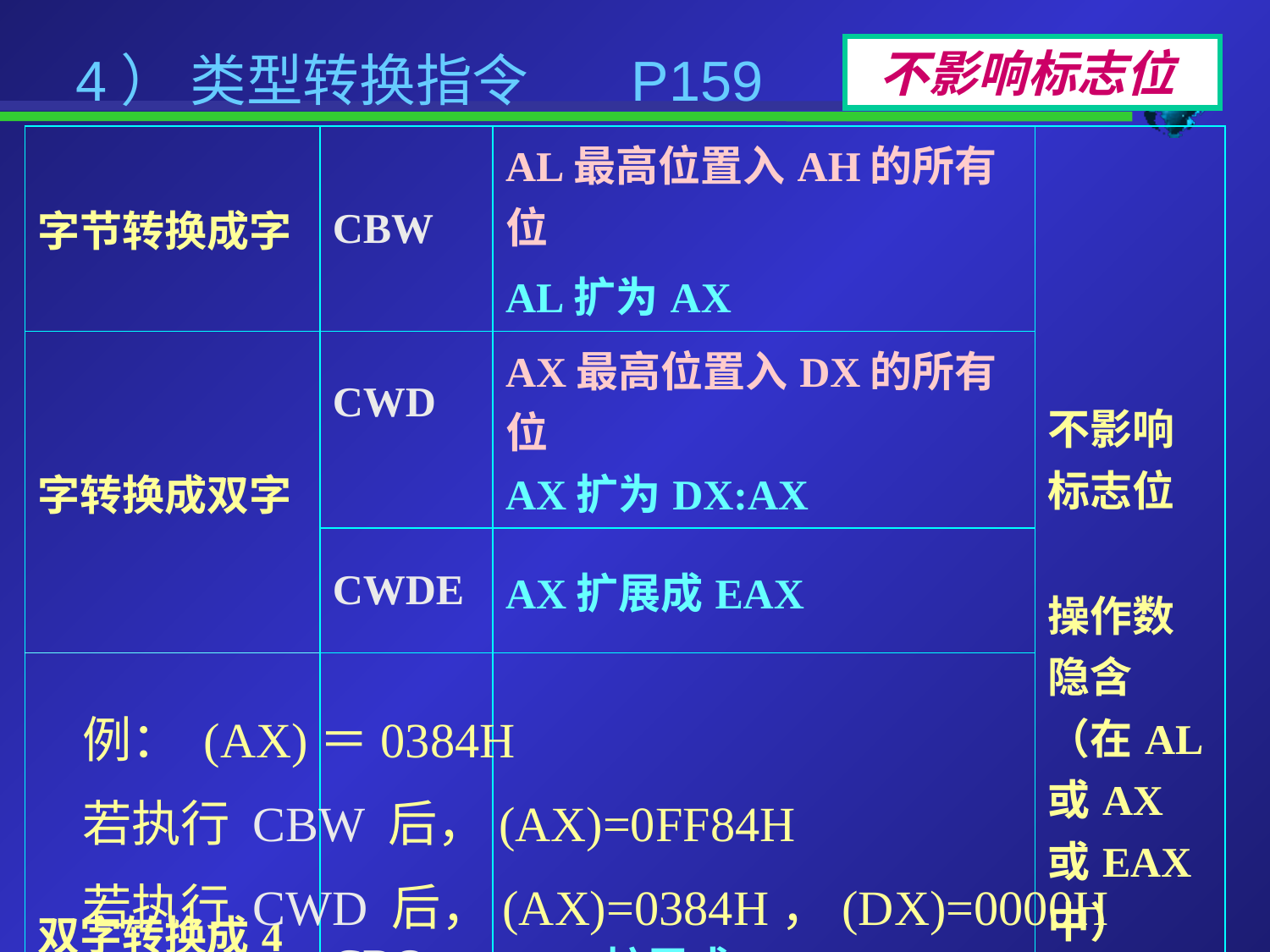

不影响标志位
# 4） 类型转换指令       P159
| 字节转换成字 | CBW | AL最高位置入AH的所有位 AL扩为AX | 不影响标志位 操作数隐含（在AL或AX或EAX中） |
| --- | --- | --- | --- |
| 字转换成双字 | CWD | AX最高位置入DX的所有位 AX扩为DX:AX |  |
|  | CWDE | AX扩展成EAX |  |
| 双字转换成4字 | CDQ | EAX扩展成EDX：EAX |  |
例： (AX)＝0384H
若执行 CBW 后，(AX)=0FF84H
若执行 CWD 后，(AX)=0384H，(DX)=0000H
36